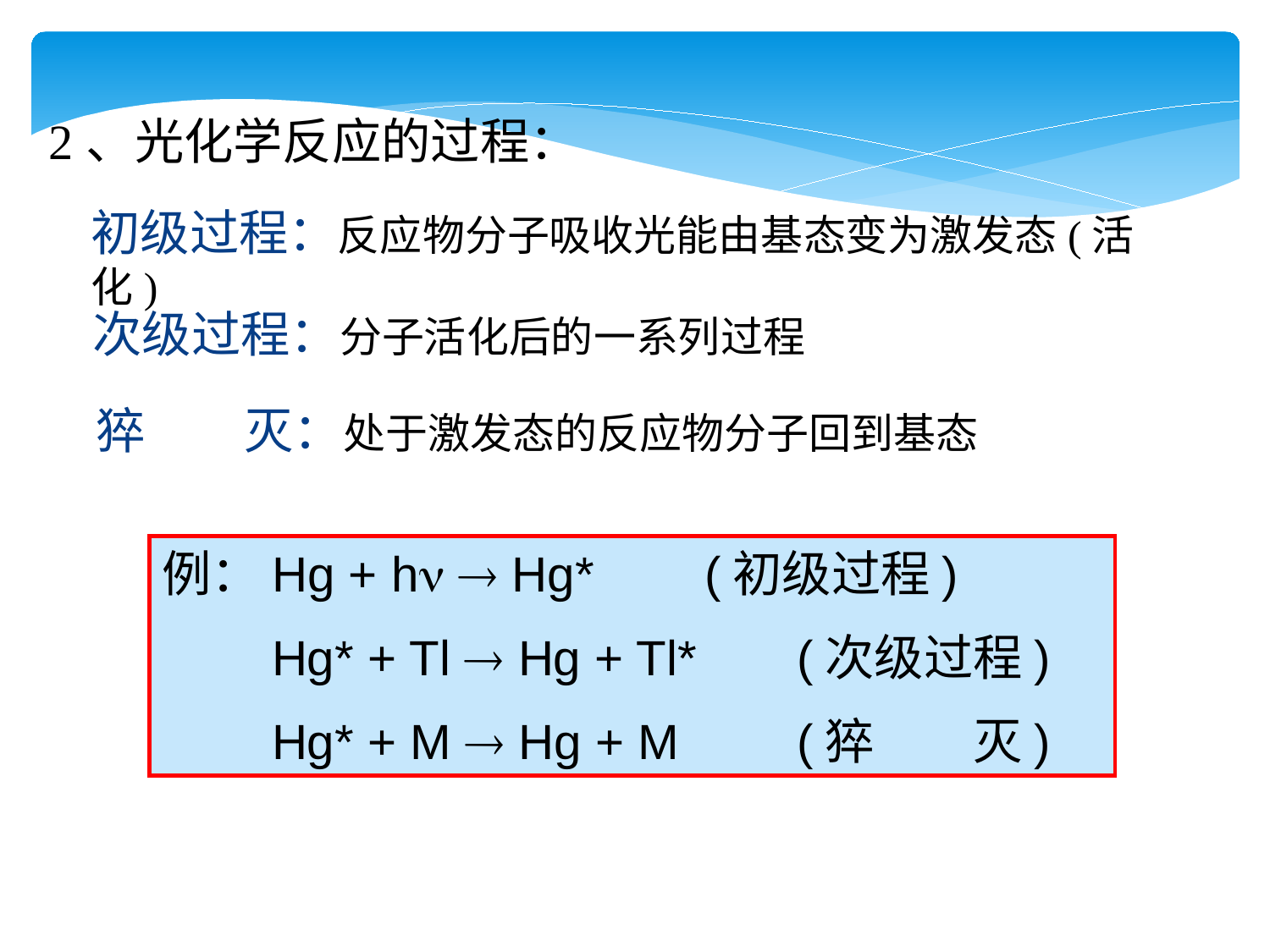

2、光化学反应的过程：
初级过程：反应物分子吸收光能由基态变为激发态(活化)
次级过程：分子活化后的一系列过程
猝　　灭：处于激发态的反应物分子回到基态
例：Hg + hν → Hg*        (初级过程)
        Hg* + Tl → Hg + Tl*	(次级过程)
        Hg* + M → Hg + M	(猝　　灭)